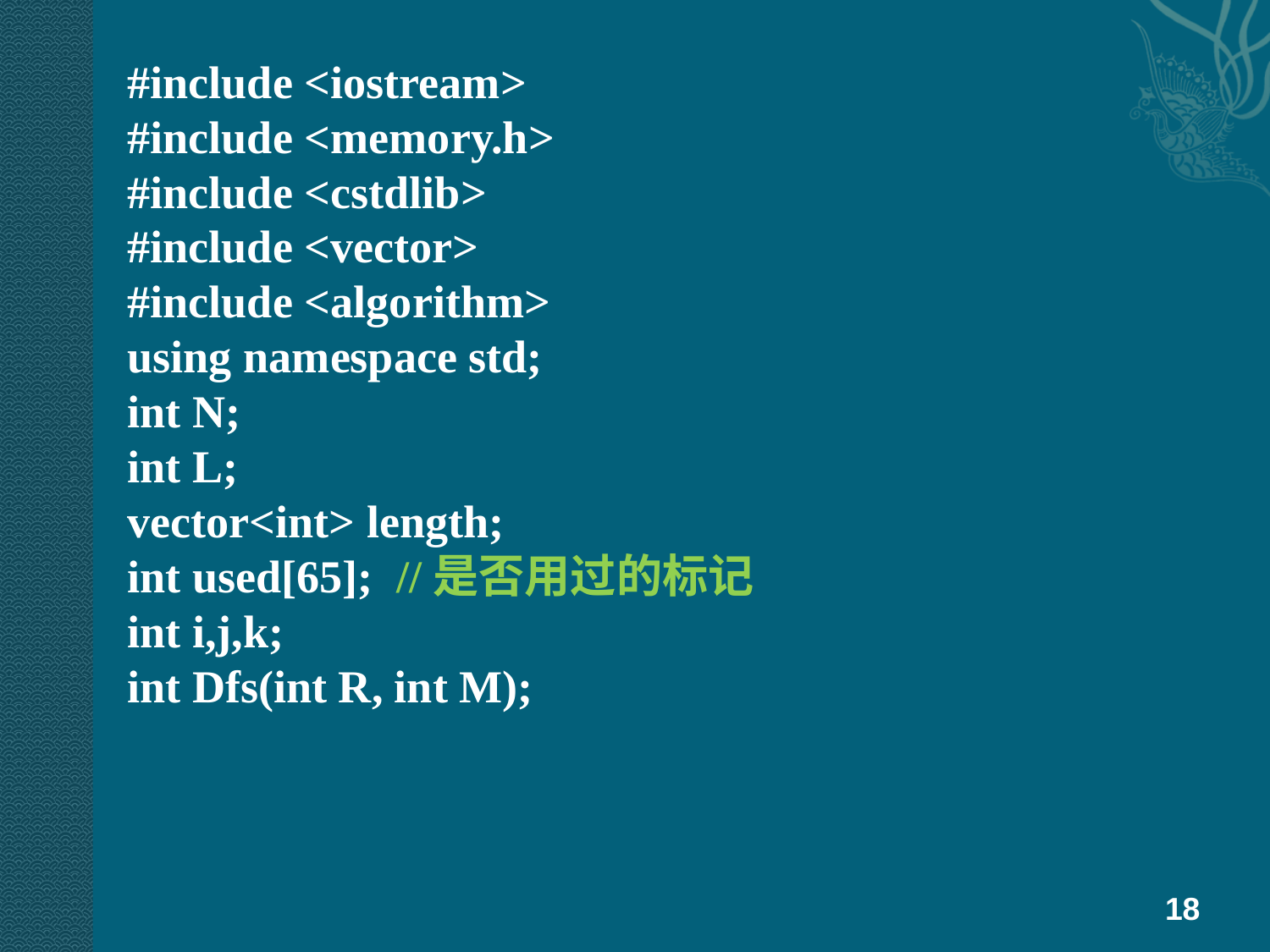

#include <iostream>
#include <memory.h>
#include <cstdlib>
#include <vector>
#include <algorithm>
using namespace std;
int N;
int L;
vector<int> length;
int used[65];  //是否用过的标记
int i,j,k;
int Dfs(int R, int M);
18